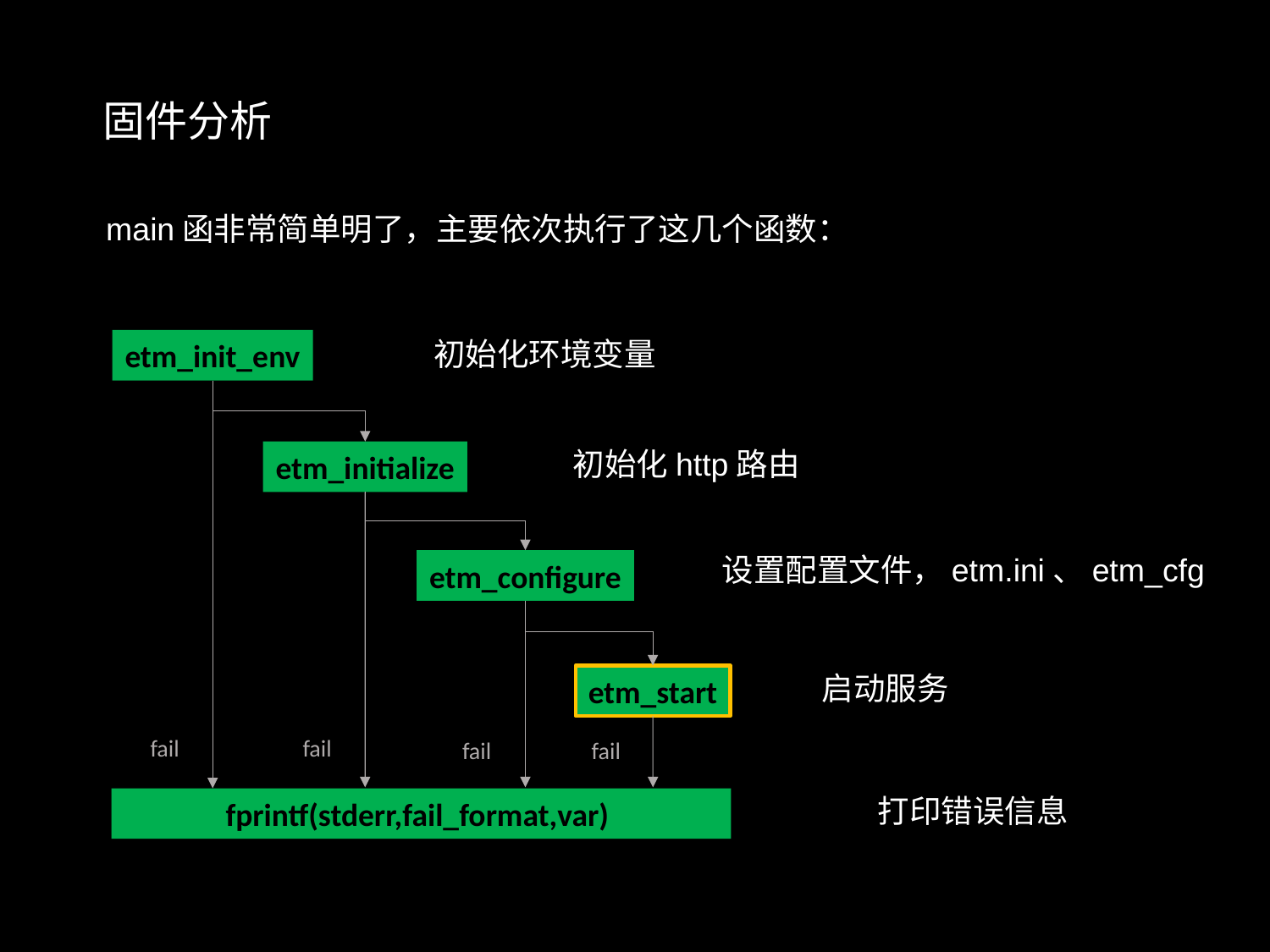

固件分析
main函非常简单明了，主要依次执行了这几个函数：

etm_init_env
初始化环境变量
etm_initialize
初始化http路由
设置配置文件，etm.ini、etm_cfg
etm_configure
etm_start
启动服务
fail
fail
fail
fail
fprintf(stderr,fail_format,var)
打印错误信息